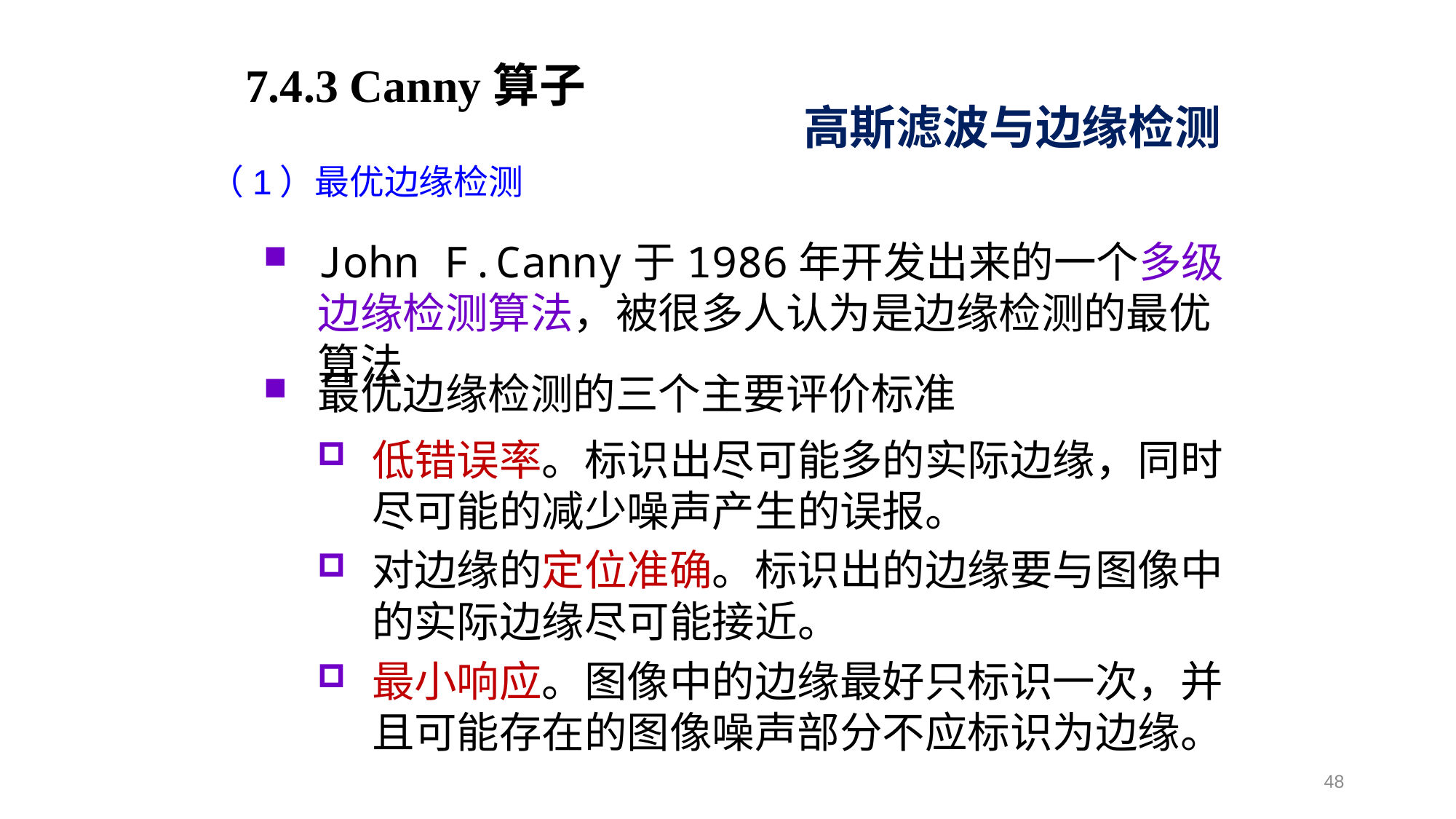

7.4.3 Canny算子
高斯滤波与边缘检测
（1）最优边缘检测
John F.Canny于1986年开发出来的一个多级边缘检测算法，被很多人认为是边缘检测的最优算法
最优边缘检测的三个主要评价标准
低错误率。标识出尽可能多的实际边缘，同时尽可能的减少噪声产生的误报。
对边缘的定位准确。标识出的边缘要与图像中的实际边缘尽可能接近。
最小响应。图像中的边缘最好只标识一次，并且可能存在的图像噪声部分不应标识为边缘。
48